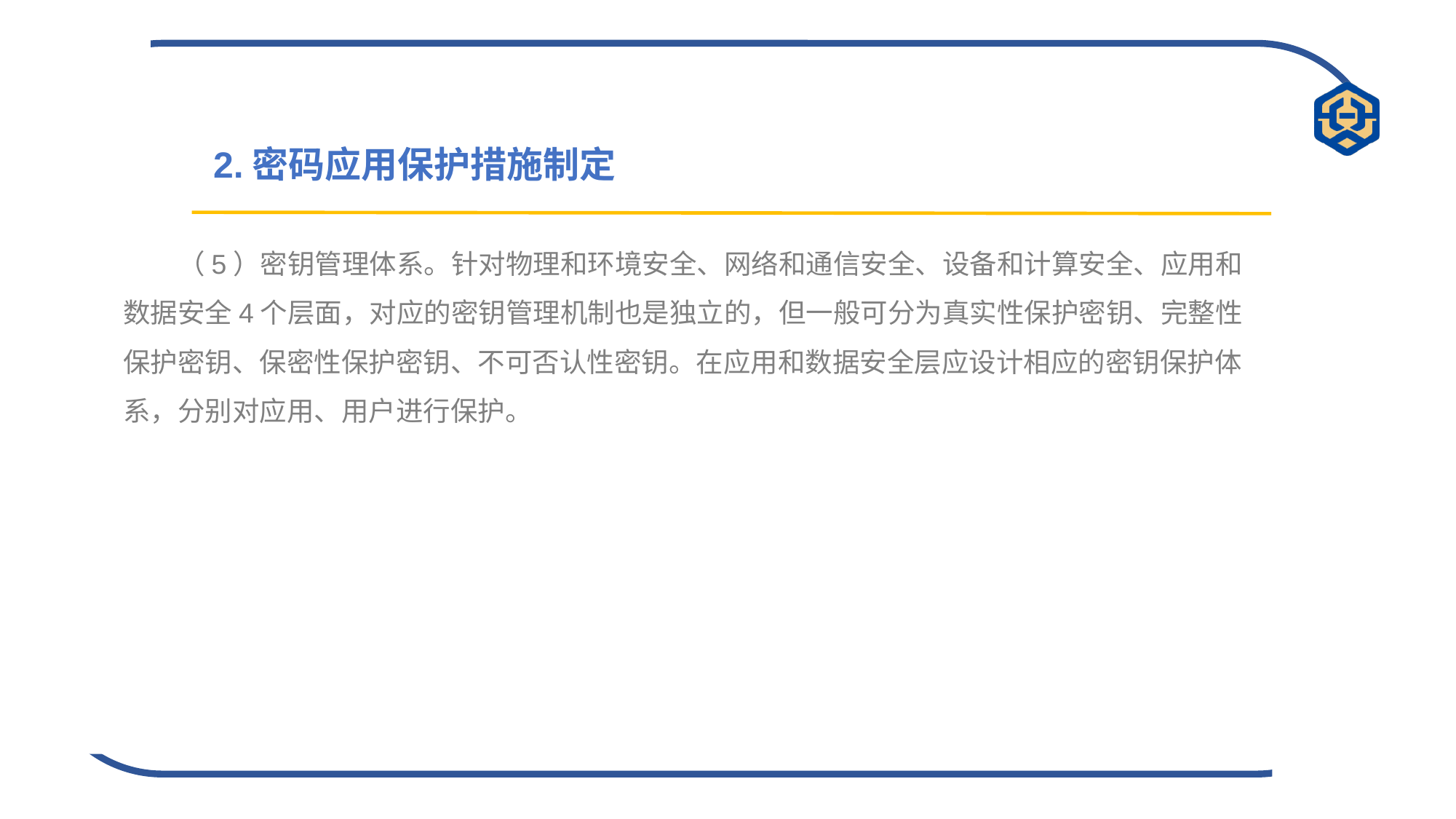

2.密码应用保护措施制定
（5）密钥管理体系。针对物理和环境安全、网络和通信安全、设备和计算安全、应用和数据安全4个层面，对应的密钥管理机制也是独立的，但一般可分为真实性保护密钥、完整性保护密钥、保密性保护密钥、不可否认性密钥。在应用和数据安全层应设计相应的密钥保护体系，分别对应用、用户进行保护。